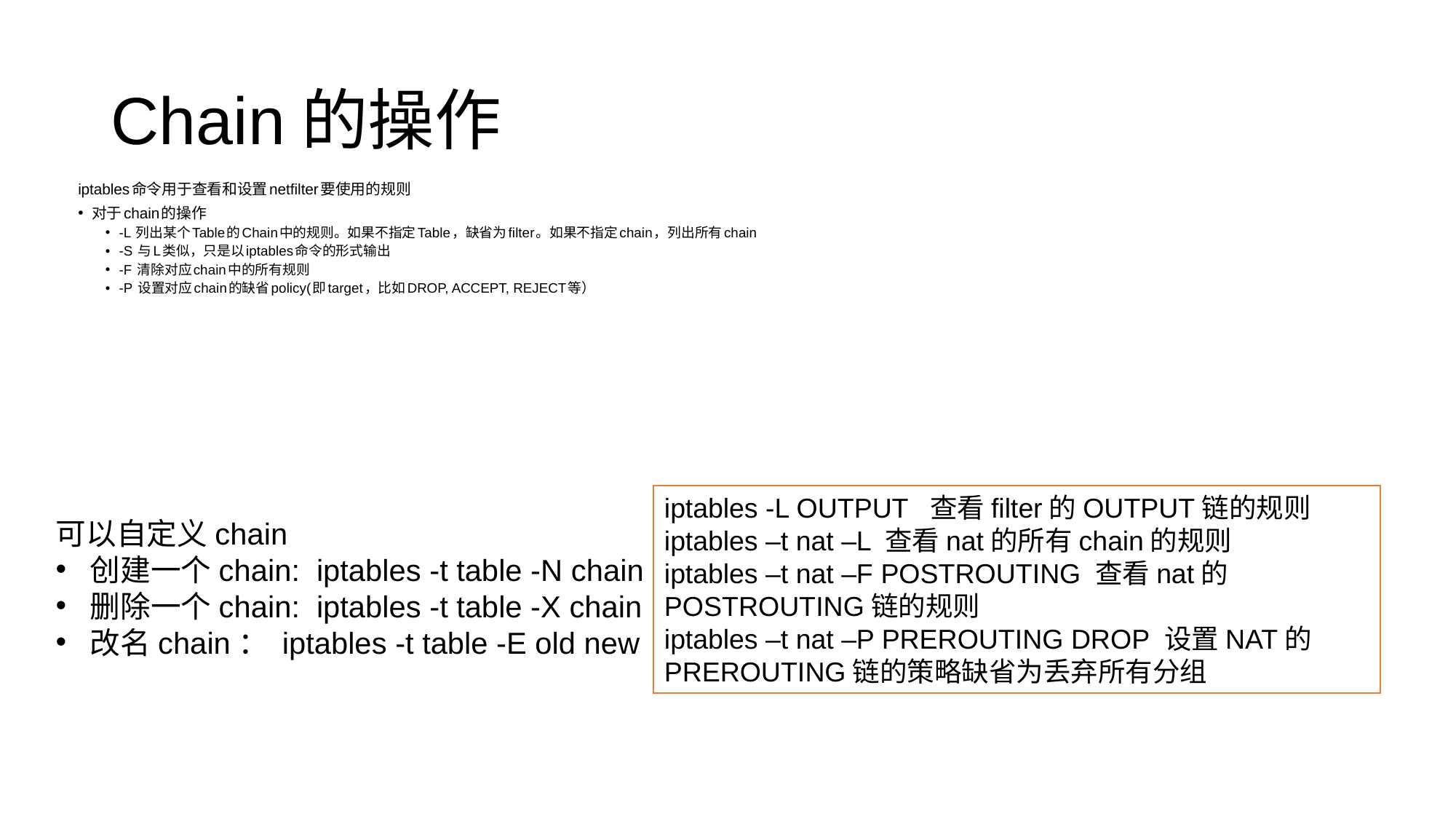

# Chain的操作
iptables命令用于查看和设置netfilter要使用的规则
对于chain的操作
-L 列出某个Table的Chain中的规则。如果不指定Table，缺省为filter。如果不指定chain，列出所有chain
-S 与L类似，只是以iptables命令的形式输出
-F 清除对应chain中的所有规则
-P 设置对应chain的缺省policy(即target，比如DROP, ACCEPT, REJECT等）

iptables -L OUTPUT  查看filter的OUTPUT链的规则
iptables –t nat –L 查看nat的所有chain的规则
iptables –t nat –F POSTROUTING 查看nat的POSTROUTING链的规则
iptables –t nat –P PREROUTING DROP 设置NAT的PREROUTING链的策略缺省为丢弃所有分组
可以自定义chain
创建一个chain:  iptables -t table -N chain
删除一个chain:  iptables -t table -X chain
改名chain： iptables -t table -E old new